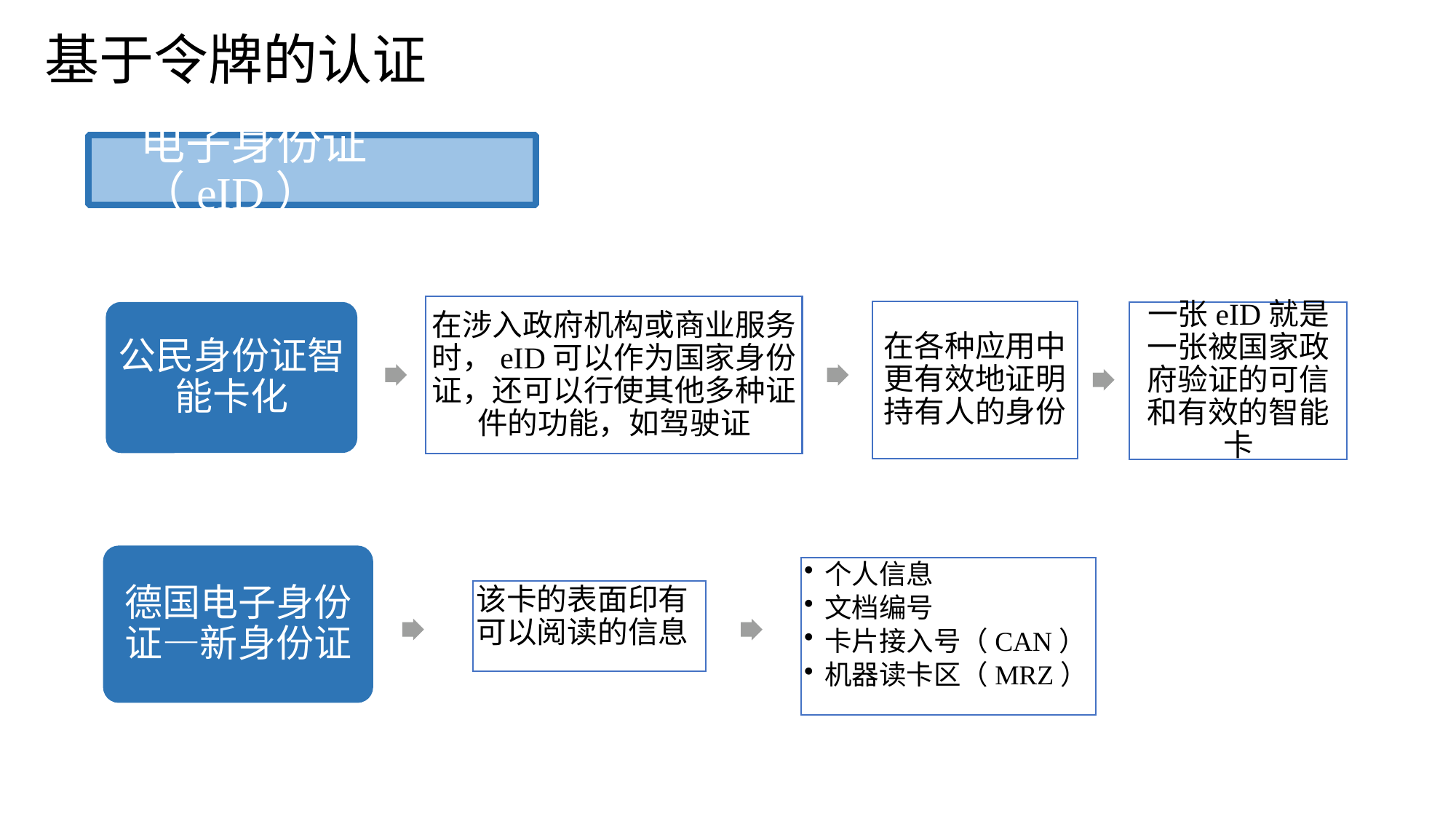

基于令牌的认证
电子身份证（eID）

在涉入政府机构或商业服务时，eID可以作为国家身份证，还可以行使其他多种证件的功能，如驾驶证

在各种应用中更有效地证明持有人的身份

一张eID就是一张被国家政府验证的可信和有效的智能卡

公民身份证智能卡化

个人信息
文档编号
卡片接入号（CAN）
机器读卡区（MRZ）

德国电子身份证—新身份证

该卡的表面印有可以阅读的信息